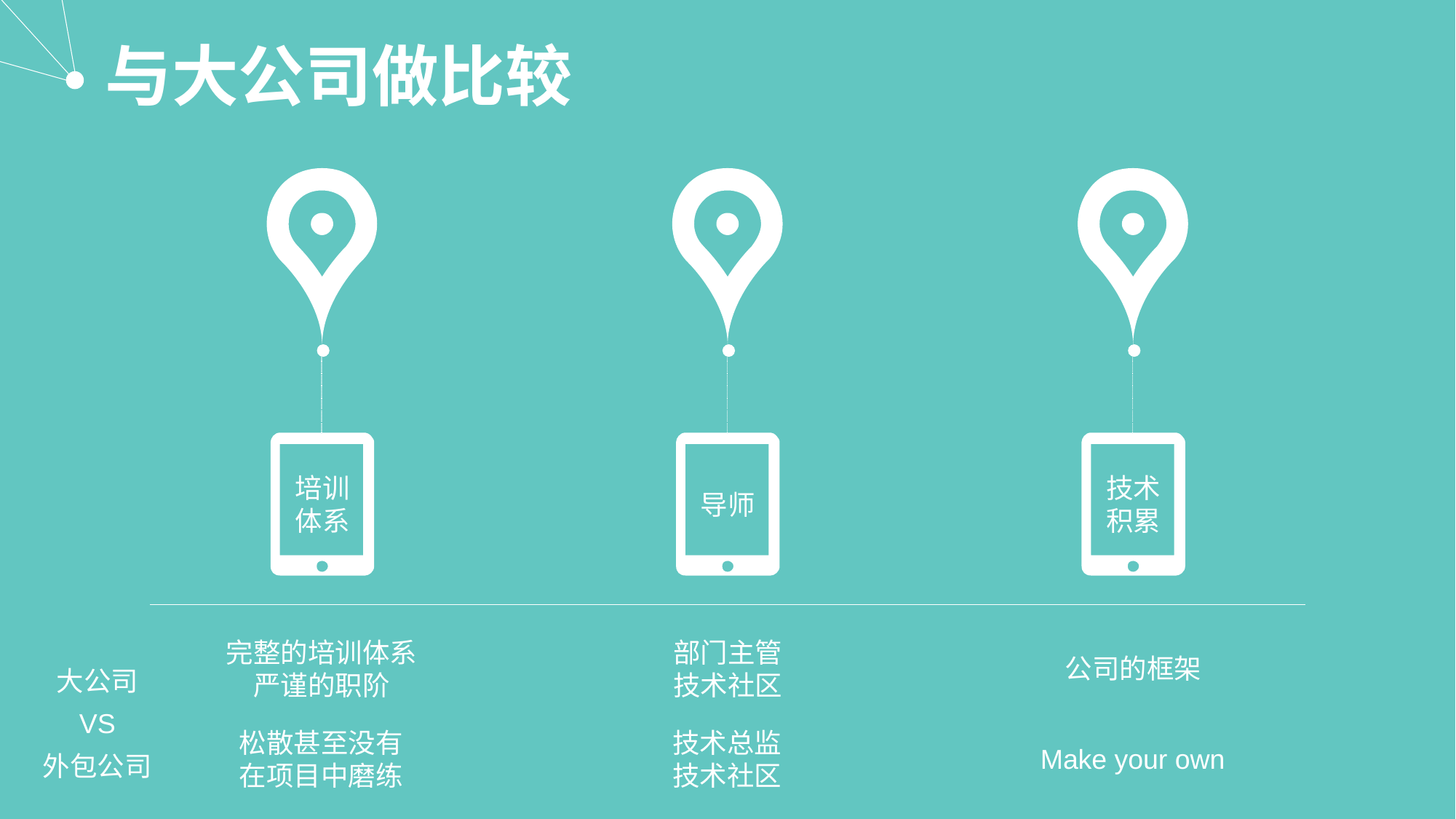

与大公司做比较

培训
体系

导师

技术
积累
完整的培训体系
严谨的职阶
部门主管
技术社区
公司的框架
大公司
VS
外包公司
松散甚至没有
在项目中磨练
技术总监
技术社区
Make your own